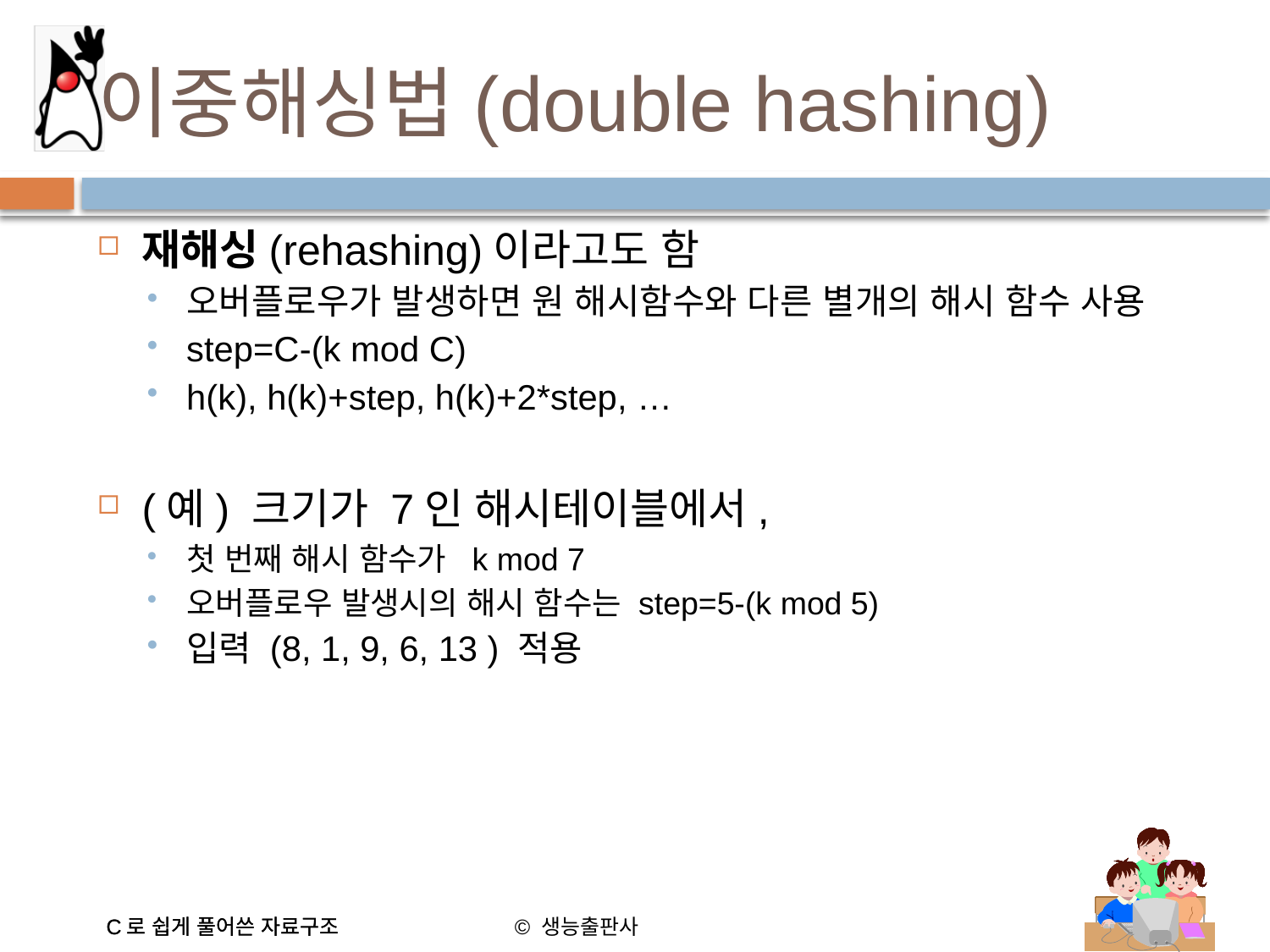

# 이중해싱법(double hashing)
재해싱(rehashing)이라고도 함
오버플로우가 발생하면 원 해시함수와 다른 별개의 해시 함수 사용
step=C-(k mod C)
h(k), h(k)+step, h(k)+2*step, …

(예) 크기가 7인 해시테이블에서,
첫 번째 해시 함수가  k mod 7
오버플로우 발생시의 해시 함수는 step=5-(k mod 5)
입력 (8, 1, 9, 6, 13 ) 적용